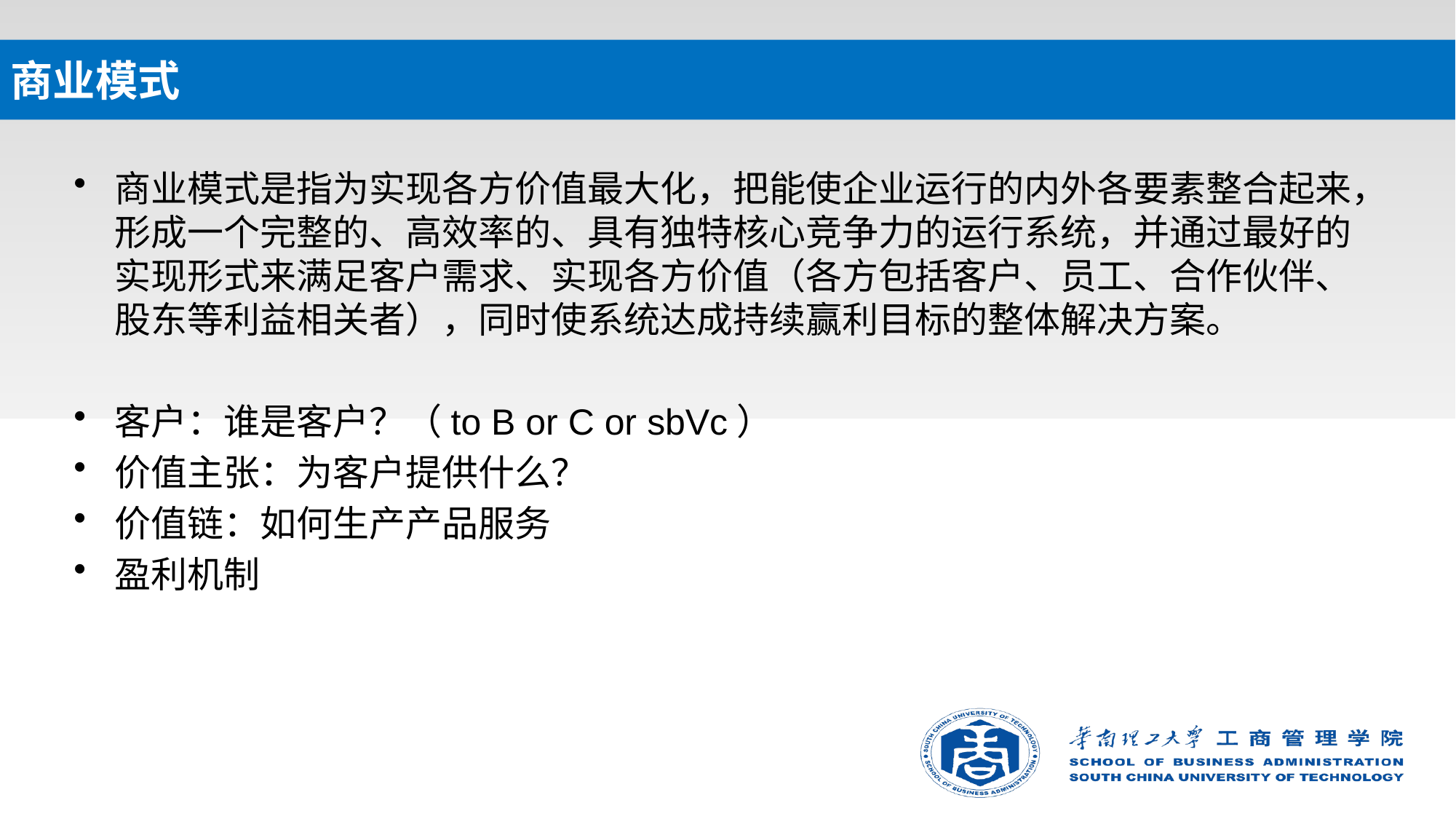

# 商业模式
商业模式是指为实现各方价值最大化，把能使企业运行的内外各要素整合起来，形成一个完整的、高效率的、具有独特核心竞争力的运行系统，并通过最好的实现形式来满足客户需求、实现各方价值（各方包括客户、员工、合作伙伴、股东等利益相关者），同时使系统达成持续赢利目标的整体解决方案。

客户：谁是客户？（to B or C or sbVc）
价值主张：为客户提供什么？
价值链：如何生产产品服务
盈利机制